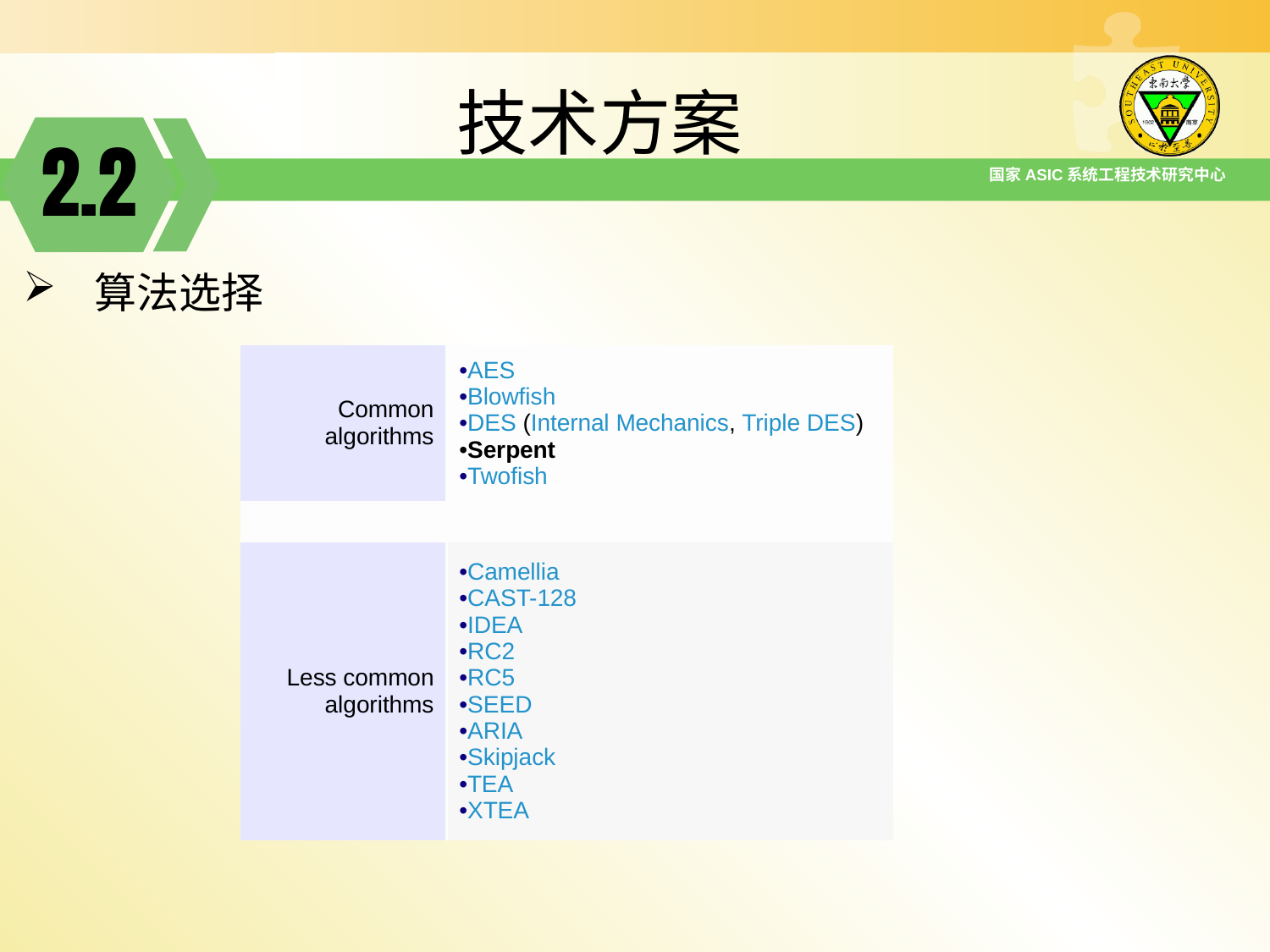

技术方案
2.2

国家ASIC系统工程技术研究中心
算法选择
| Common algorithms | AES Blowfish DES (Internal Mechanics, Triple DES) Serpent Twofish |
| --- | --- |
|  |  |
| Less common algorithms | Camellia CAST-128 IDEA RC2 RC5 SEED ARIA Skipjack TEA XTEA |